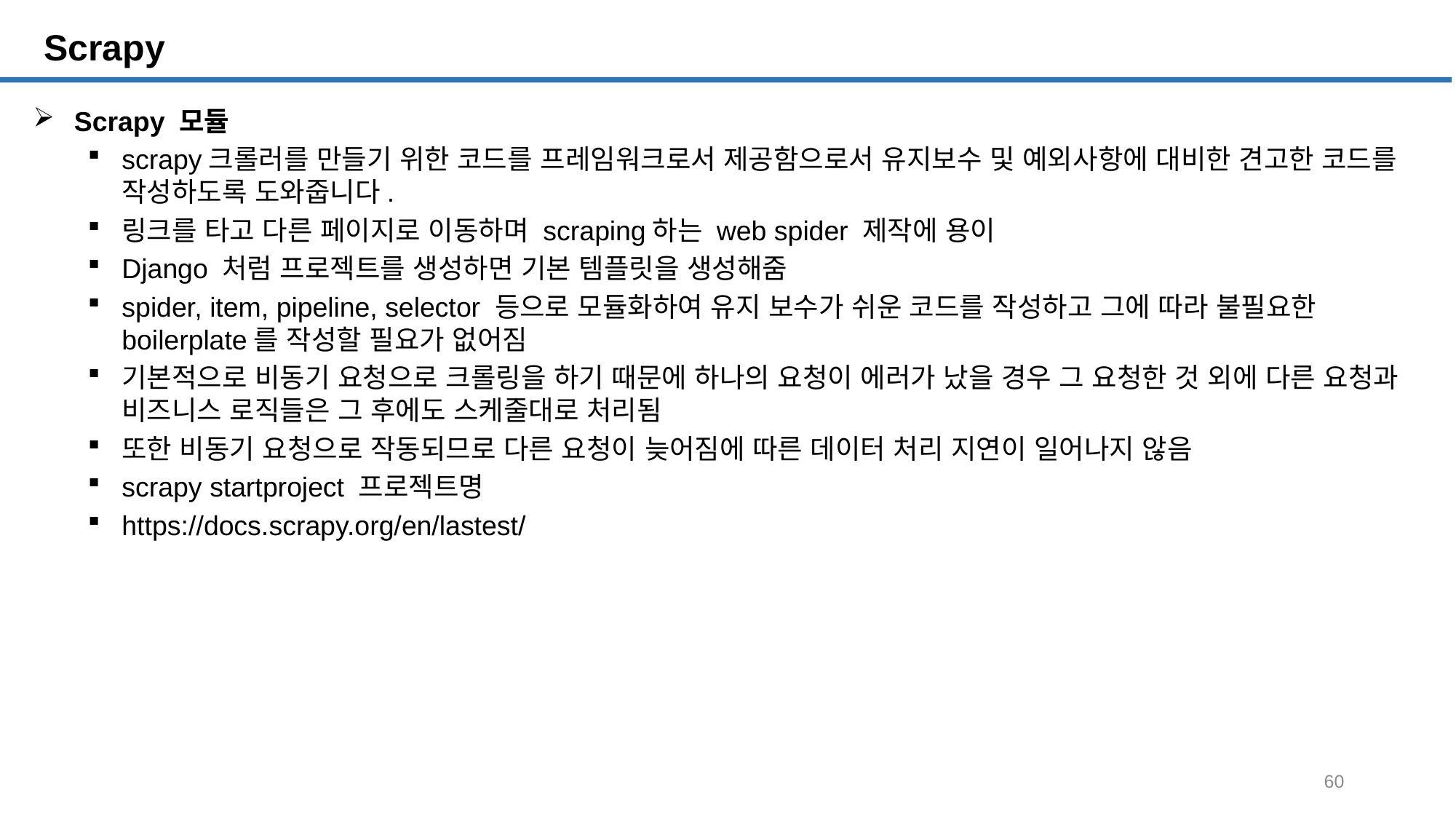

SQL 튜닝 개요
# Scrapy

Scrapy 모듈
scrapy크롤러를 만들기 위한 코드를 프레임워크로서 제공함으로서 유지보수 및 예외사항에 대비한 견고한 코드를 작성하도록 도와줍니다.
링크를 타고 다른 페이지로 이동하며 scraping하는 web spider 제작에 용이
Django 처럼 프로젝트를 생성하면 기본 템플릿을 생성해줌
spider, item, pipeline, selector 등으로 모듈화하여 유지 보수가 쉬운 코드를 작성하고 그에 따라 불필요한 boilerplate를 작성할 필요가 없어짐
기본적으로 비동기 요청으로 크롤링을 하기 때문에 하나의 요청이 에러가 났을 경우 그 요청한 것 외에 다른 요청과 비즈니스 로직들은 그 후에도 스케줄대로 처리됨
또한 비동기 요청으로 작동되므로 다른 요청이 늦어짐에 따른 데이터 처리 지연이 일어나지 않음
scrapy startproject 프로젝트명
https://docs.scrapy.org/en/lastest/
60